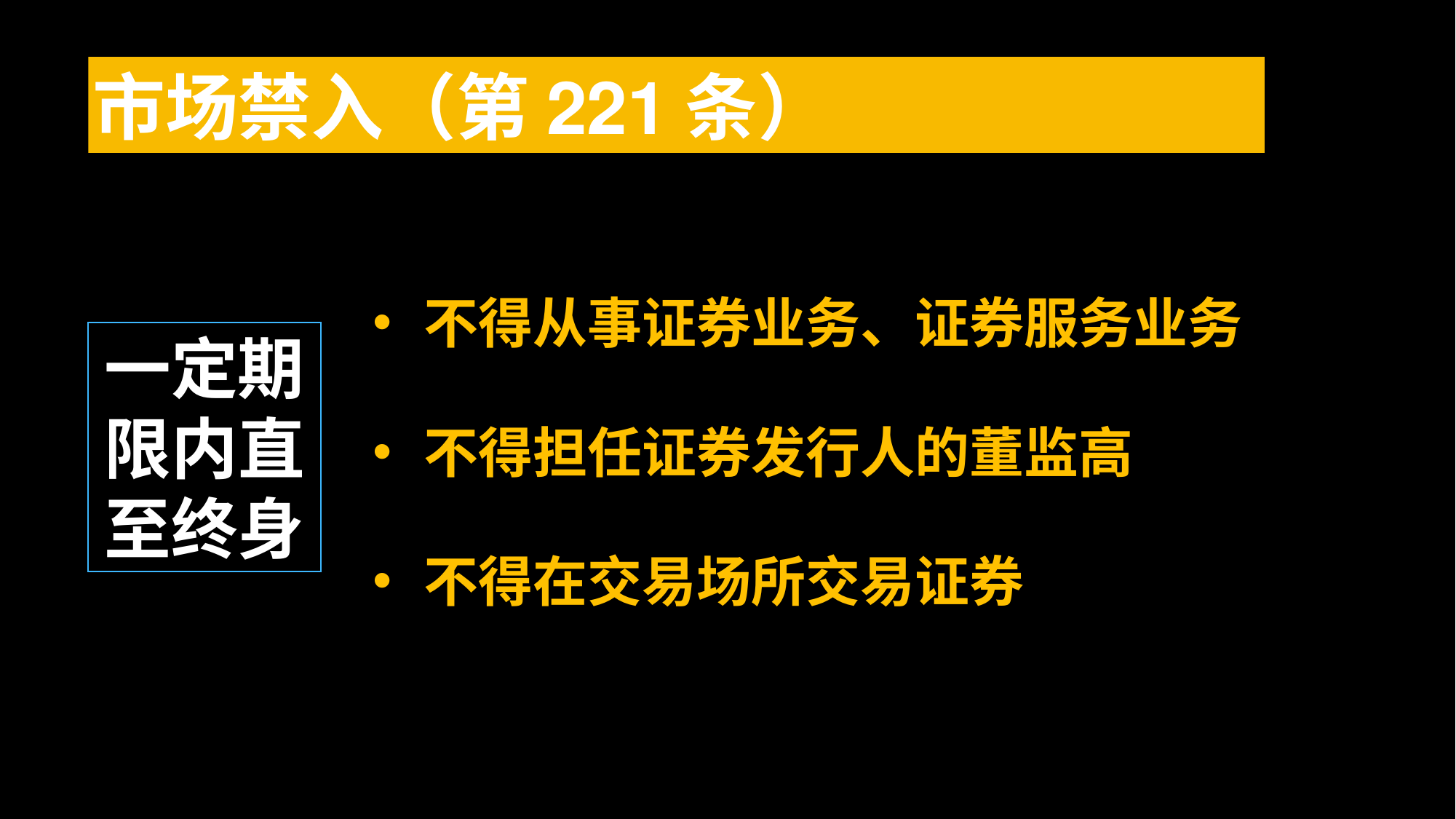

市场禁入（第221条）
不得从事证券业务、证券服务业务
不得担任证券发行人的董监高
不得在交易场所交易证券

一定期限内直至终身